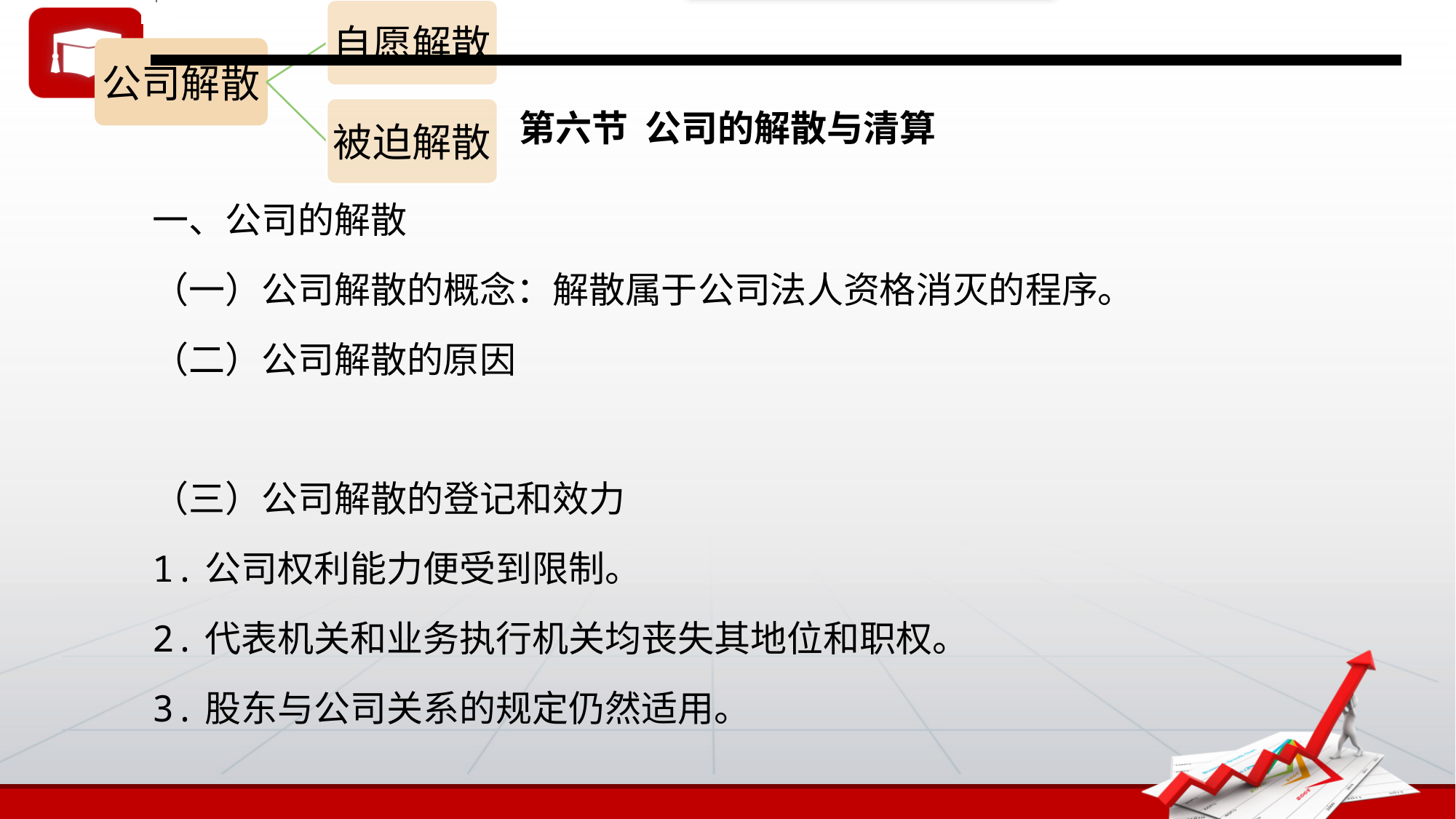

# 第六节  公司的解散与清算
一、公司的解散
（一）公司解散的概念：解散属于公司法人资格消灭的程序。
（二）公司解散的原因

（三）公司解散的登记和效力
1.公司权利能力便受到限制。
2.代表机关和业务执行机关均丧失其地位和职权。
3.股东与公司关系的规定仍然适用。
公司解散

自愿解散

被迫解散